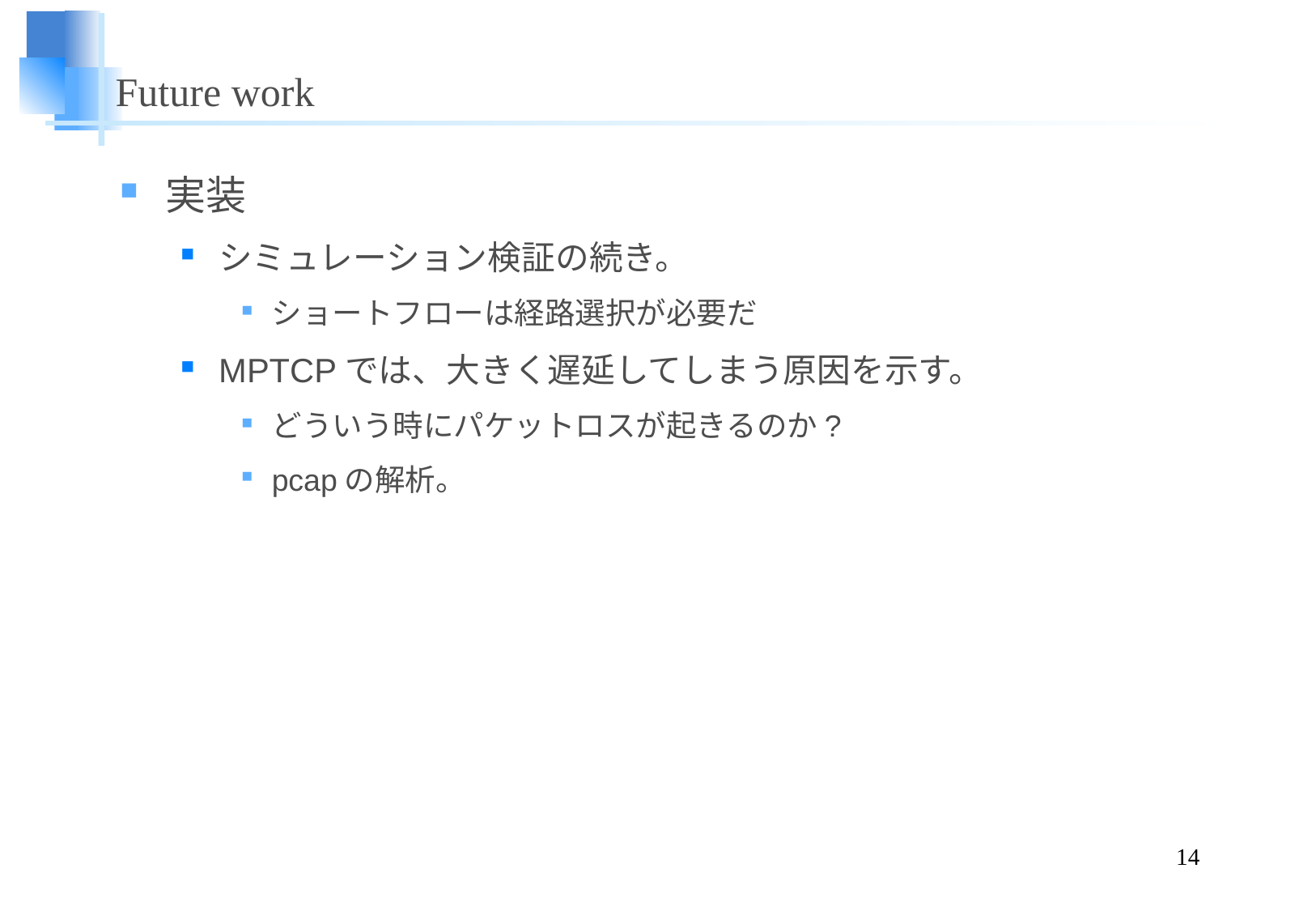

# Future work
実装
シミュレーション検証の続き。
ショートフローは経路選択が必要だ
MPTCPでは、大きく遅延してしまう原因を示す。
どういう時にパケットロスが起きるのか?
pcapの解析。

14